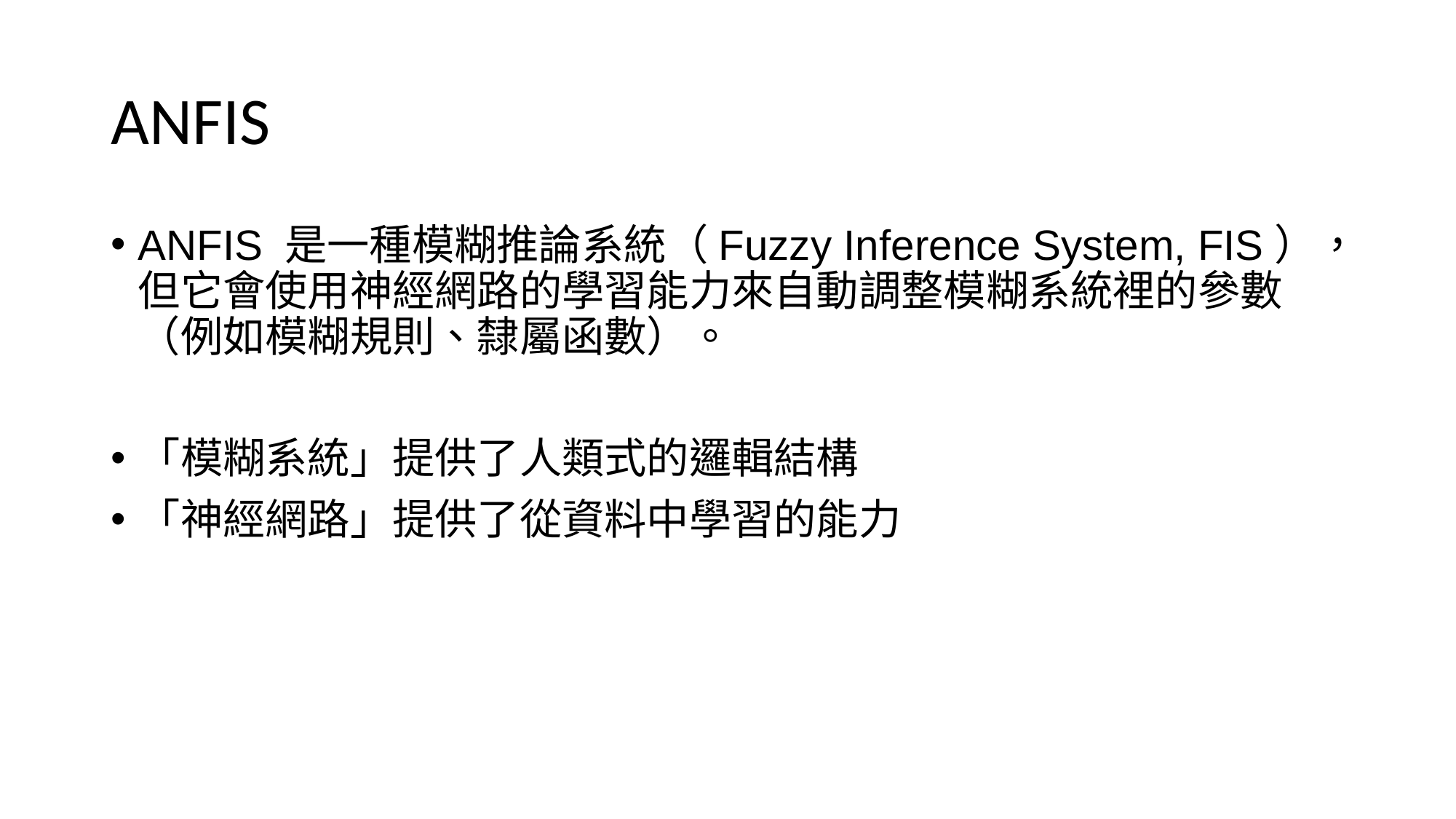

# ANFIS
ANFIS 是一種模糊推論系統（Fuzzy Inference System, FIS），但它會使用神經網路的學習能力來自動調整模糊系統裡的參數（例如模糊規則、隸屬函數）。

「模糊系統」提供了人類式的邏輯結構
「神經網路」提供了從資料中學習的能力